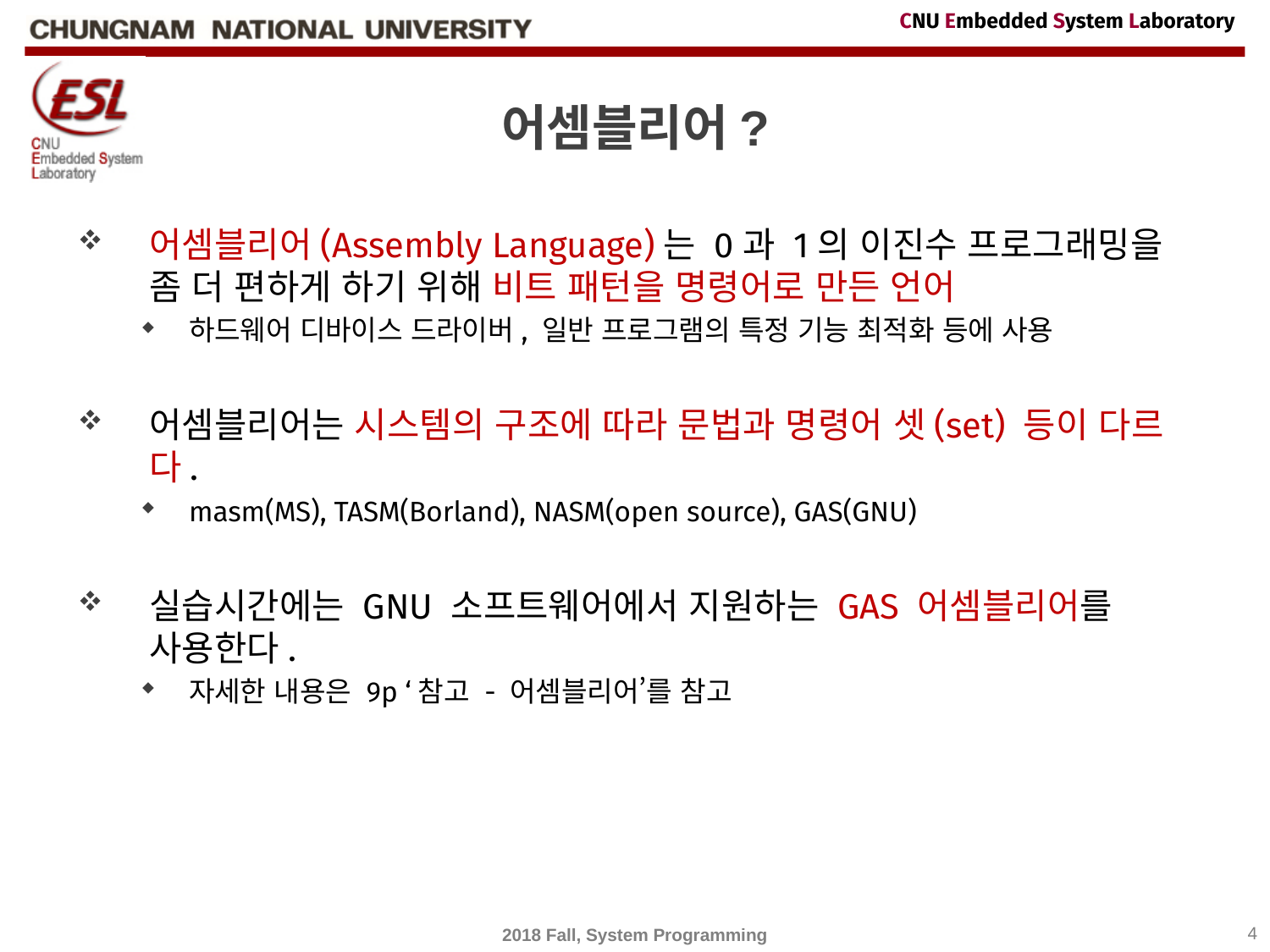

# 어셈블리어?
어셈블리어(Assembly Language)는 0과 1의 이진수 프로그래밍을 좀 더 편하게 하기 위해 비트 패턴을 명령어로 만든 언어
하드웨어 디바이스 드라이버, 일반 프로그램의 특정 기능 최적화 등에 사용

어셈블리어는 시스템의 구조에 따라 문법과 명령어 셋(set) 등이 다르다.
masm(MS), TASM(Borland), NASM(open source), GAS(GNU)

실습시간에는 GNU 소프트웨어에서 지원하는 GAS 어셈블리어를 사용한다.
자세한 내용은 9p ‘참고 - 어셈블리어’를 참고
2018 Fall, System Programming
4